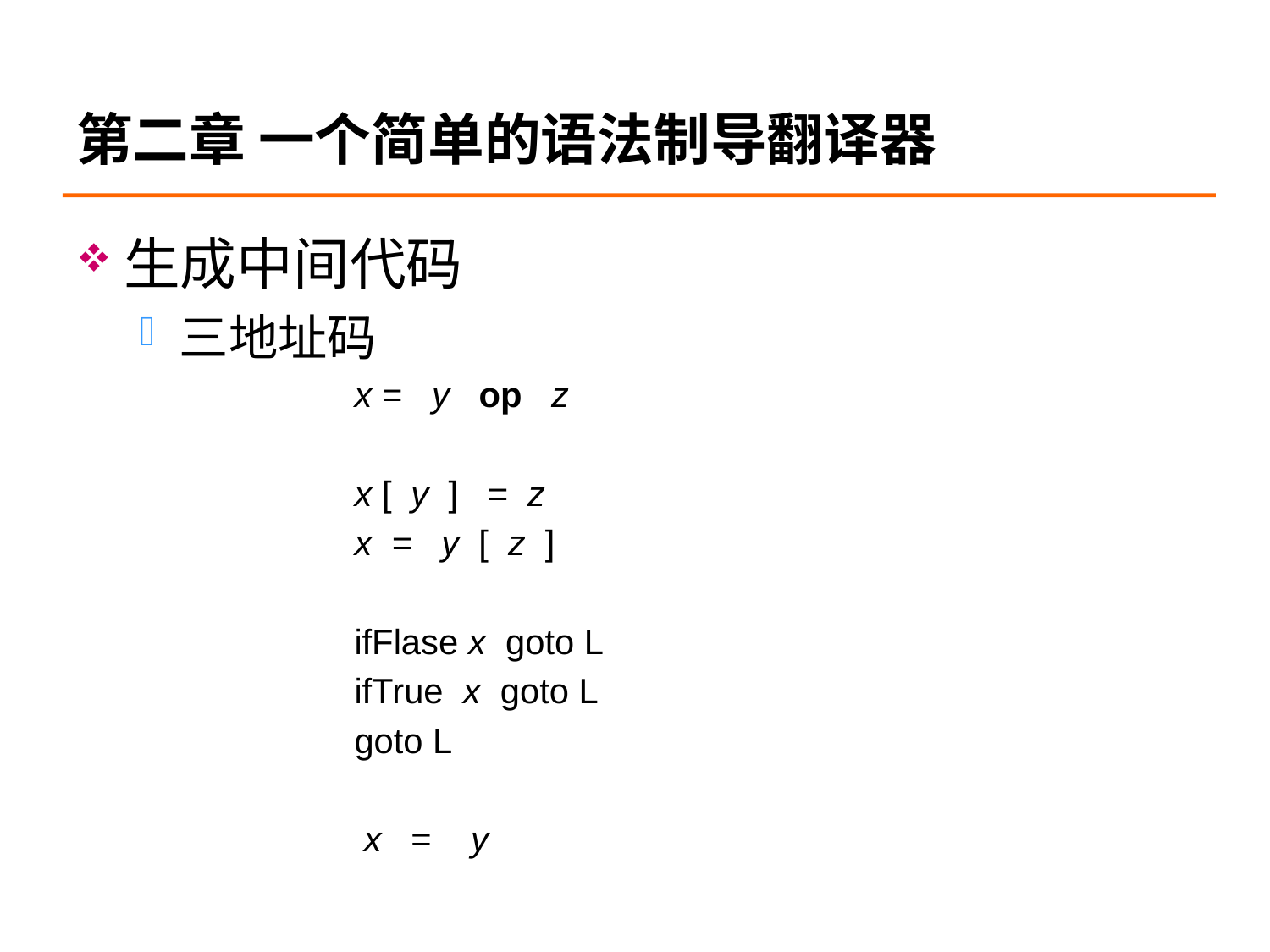

# 第二章 一个简单的语法制导翻译器
生成中间代码
三地址码
         x =   y   op   z

         x [  y  ]   =  z
         x  =   y  [  z  ]

         ifFlase x  goto L
         ifTrue  x  goto L
         goto L

          x   =    y